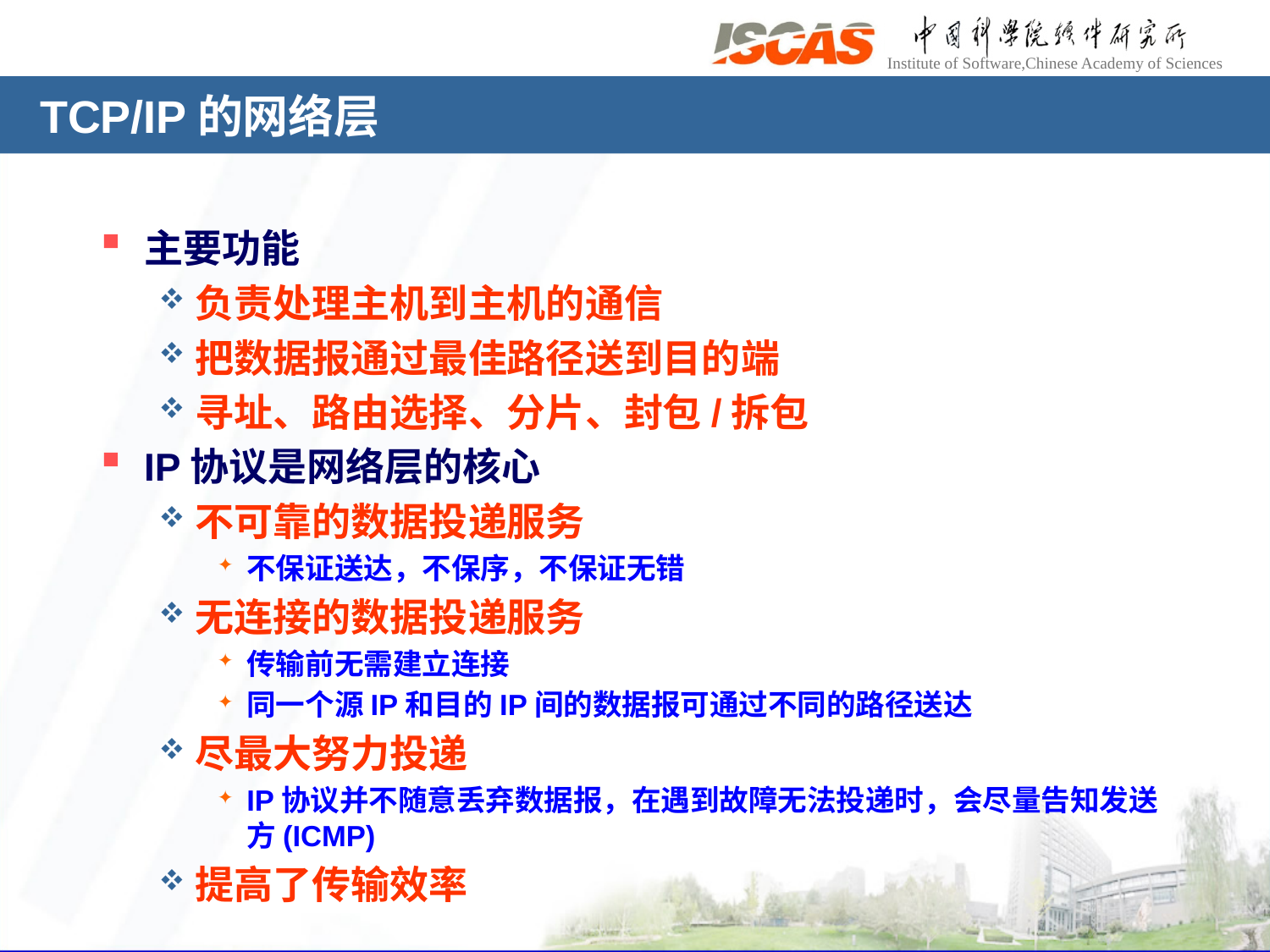

# TCP/IP的网络层
主要功能
负责处理主机到主机的通信
把数据报通过最佳路径送到目的端
寻址、路由选择、分片、封包/拆包
IP协议是网络层的核心
不可靠的数据投递服务
不保证送达，不保序，不保证无错
无连接的数据投递服务
传输前无需建立连接
同一个源IP和目的IP间的数据报可通过不同的路径送达
尽最大努力投递
IP协议并不随意丢弃数据报，在遇到故障无法投递时，会尽量告知发送方(ICMP)
提高了传输效率